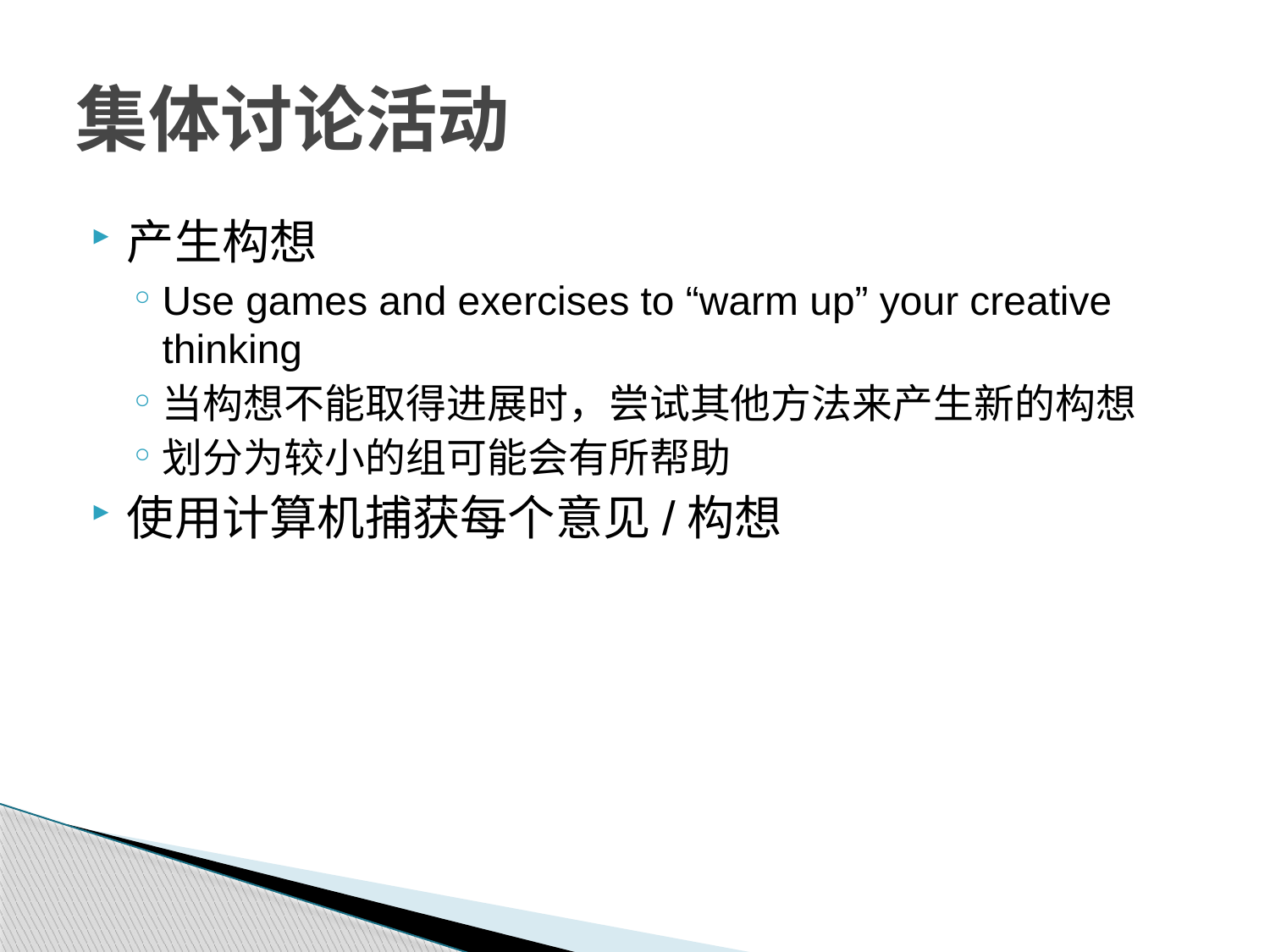

# 集体讨论活动
产生构想
Use games and exercises to “warm up” your creative thinking
当构想不能取得进展时，尝试其他方法来产生新的构想
划分为较小的组可能会有所帮助
使用计算机捕获每个意见/构想